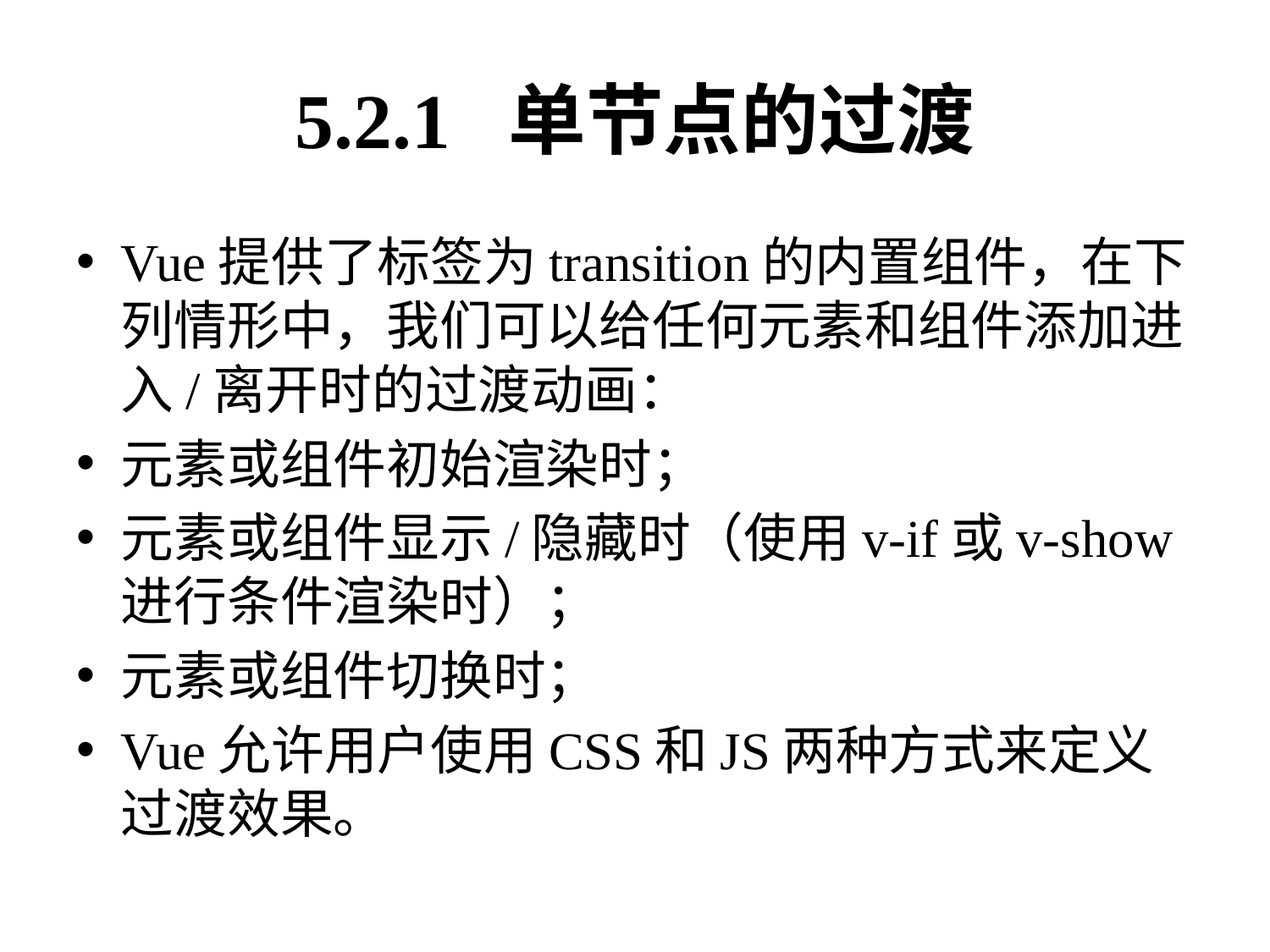

# 5.2.1  单节点的过渡
Vue提供了标签为transition的内置组件，在下列情形中，我们可以给任何元素和组件添加进入/离开时的过渡动画：
元素或组件初始渲染时；
元素或组件显示/隐藏时（使用v-if或v-show进行条件渲染时）；
元素或组件切换时；
Vue允许用户使用CSS和JS两种方式来定义过渡效果。